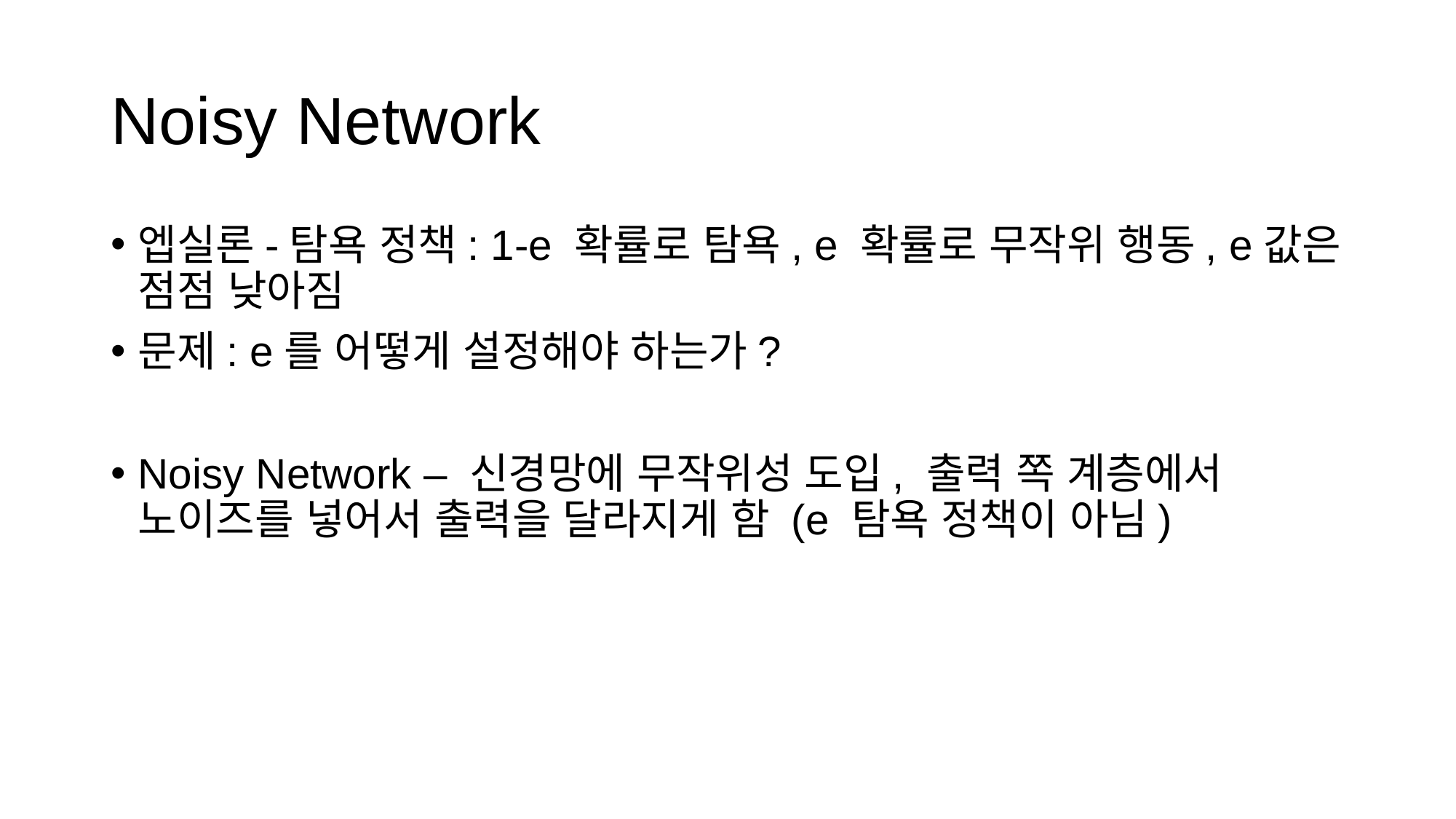

# Noisy Network
엡실론-탐욕 정책: 1-e 확률로 탐욕, e 확률로 무작위 행동, e값은 점점 낮아짐
문제: e를 어떻게 설정해야 하는가?

Noisy Network – 신경망에 무작위성 도입, 출력 쪽 계층에서 노이즈를 넣어서 출력을 달라지게 함 (e 탐욕 정책이 아님)